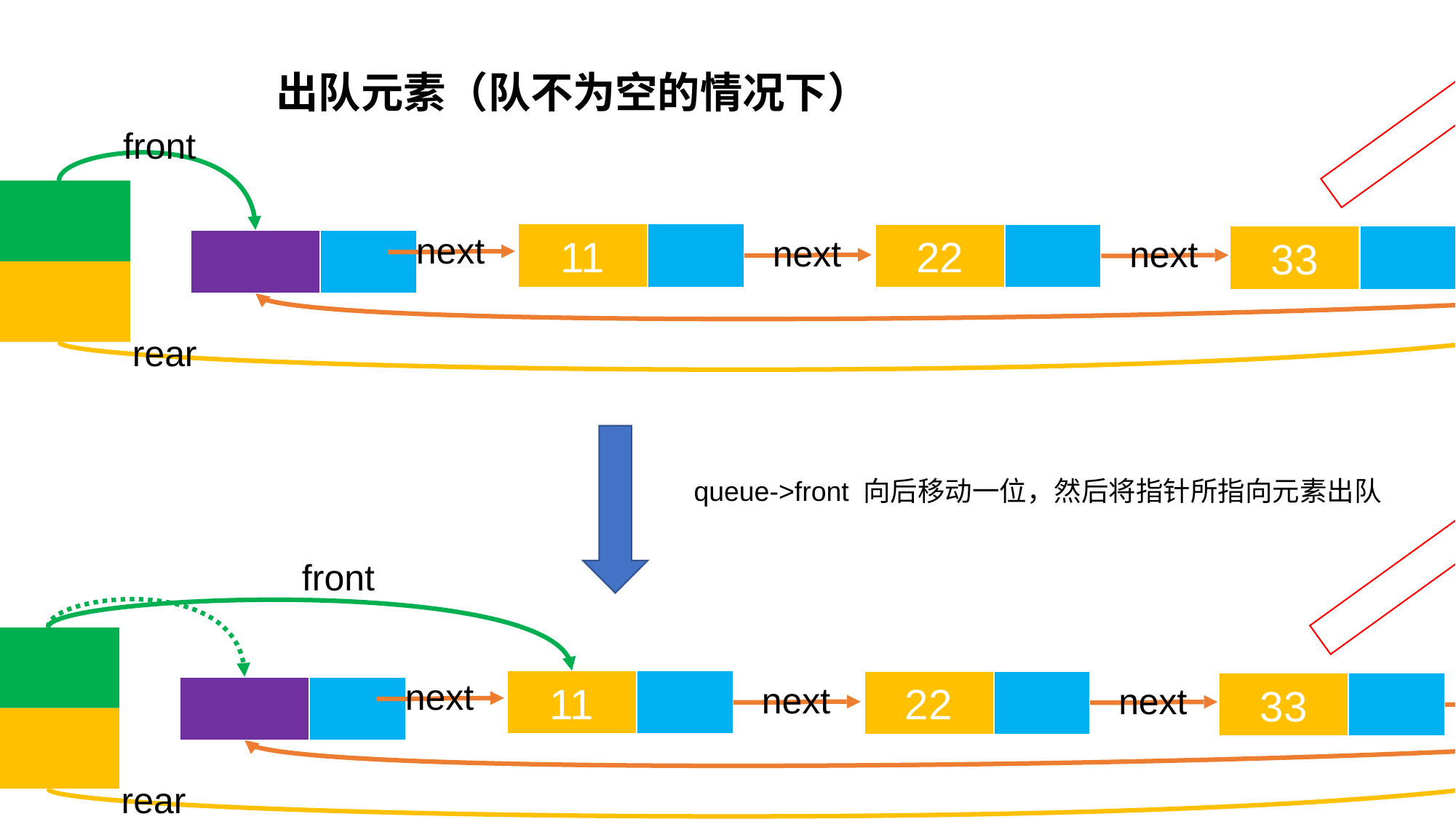

ele
出队元素（队不为空的情况下）

front

next
11

next
22

next
33

next
queue

44

next
rear

queue->front 向后移动一位，然后将指针所指向元素出队
ele=queue->front->data=11

front

next
11

next
22

next
33

next
queue

44

next
rear
注：虚线表示已经断开的连接

去除虚线后如图
front
注：11 是已经出队的结点，所以值无效，但由于不会释放结点空间，所以值是仍然存在的

next
11

next
22

next
33

next
queue

44

next
注：紫色结点是用来区分链式循环队列是满队列还是空队列的空闲结点，没有实际意义
rear